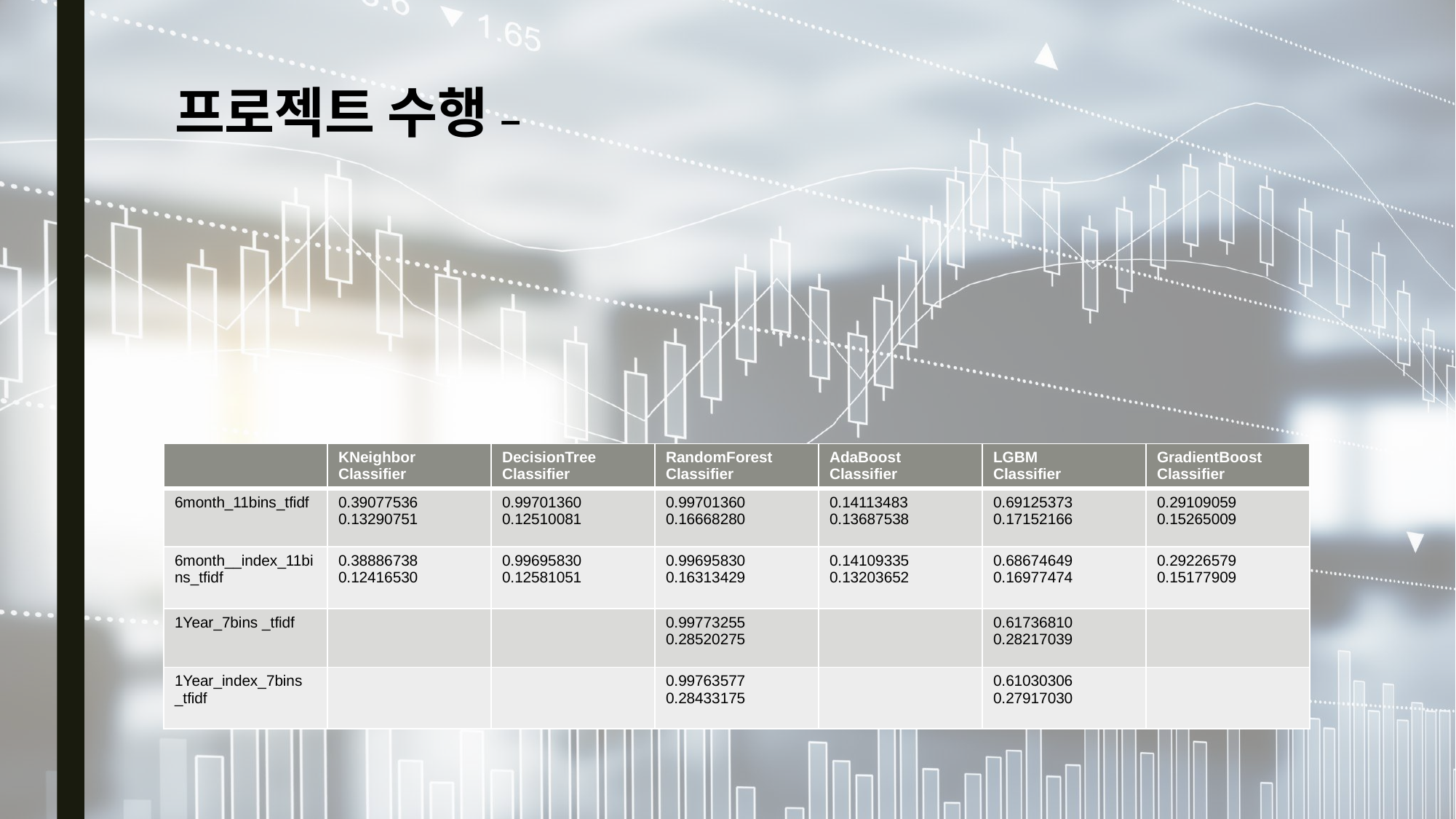

프로젝트 수행 –

|  | KNeighbor Classifier | DecisionTree Classifier | RandomForest Classifier | AdaBoost Classifier | LGBM Classifier | GradientBoost Classifier |
| --- | --- | --- | --- | --- | --- | --- |
| 6month\_11bins\_tfidf | 0.39077536 0.13290751 | 0.99701360 0.12510081 | 0.99701360 0.16668280 | 0.14113483 0.13687538 | 0.69125373 0.17152166 | 0.29109059 0.15265009 |
| 6month\_\_index\_11bins\_tfidf | 0.38886738 0.12416530 | 0.99695830 0.12581051 | 0.99695830 0.16313429 | 0.14109335 0.13203652 | 0.68674649 0.16977474 | 0.29226579 0.15177909 |
| 1Year\_7bins \_tfidf |  |  | 0.99773255 0.28520275 |  | 0.61736810 0.28217039 |  |
| 1Year\_index\_7bins \_tfidf |  |  | 0.99763577 0.28433175 |  | 0.61030306 0.27917030 |  |